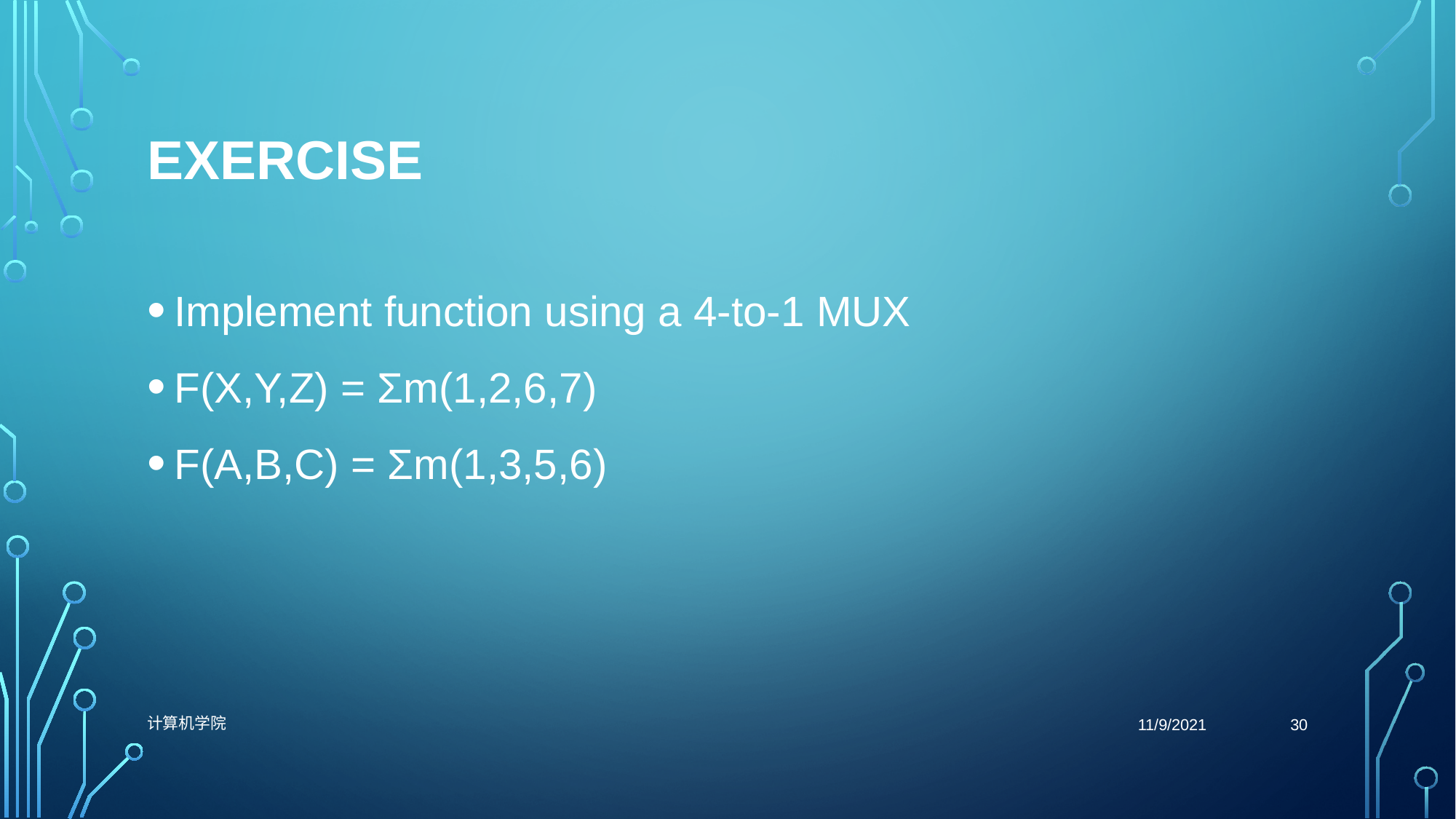

# exercise
Implement function using a 4-to-1 MUX
F(X,Y,Z) = Σm(1,2,6,7)
F(A,B,C) = Σm(1,3,5,6)

30
计算机学院
11/9/2021